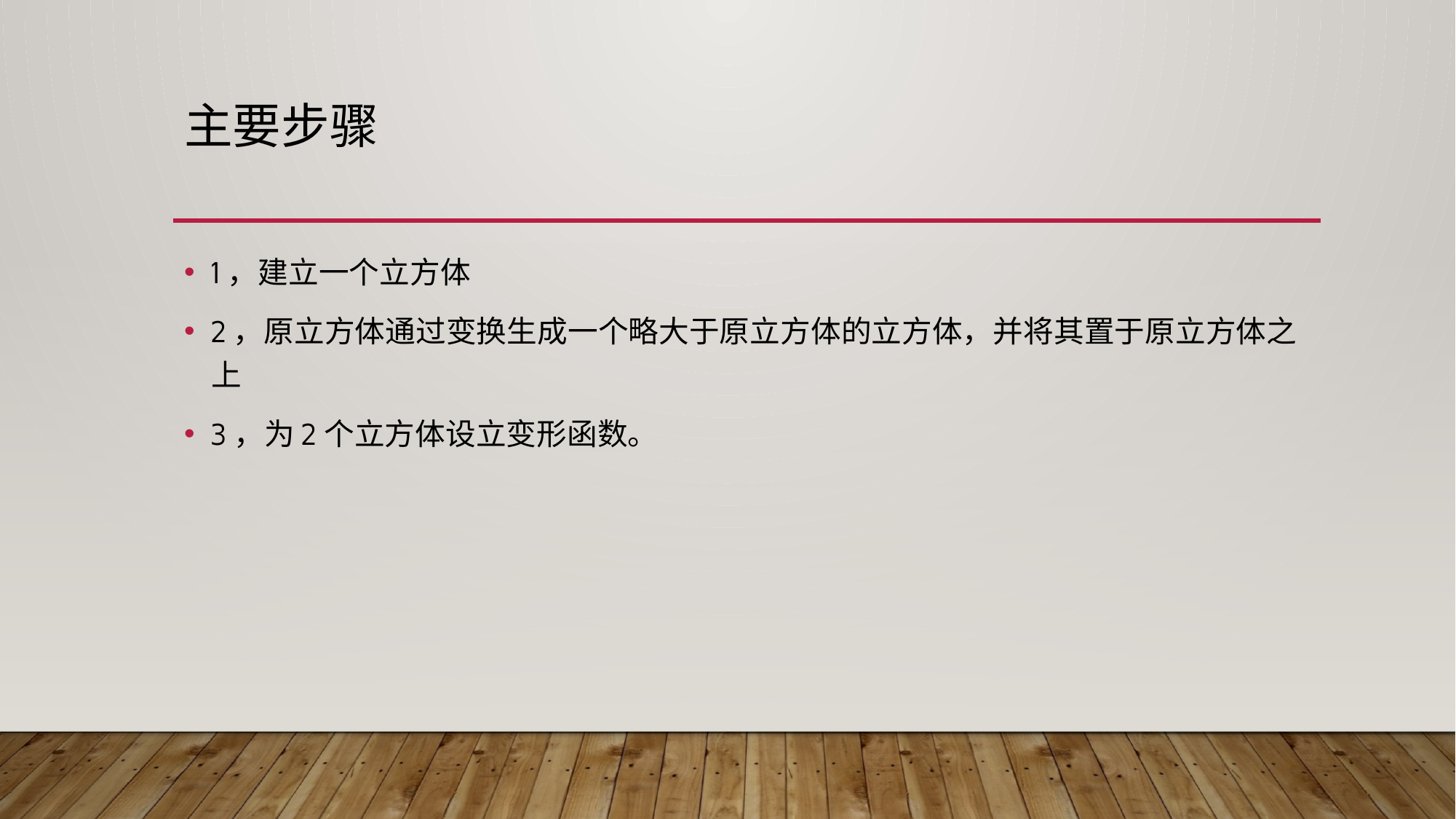

# 主要步骤
1，建立一个立方体
2，原立方体通过变换生成一个略大于原立方体的立方体，并将其置于原立方体之上
3，为2个立方体设立变形函数。